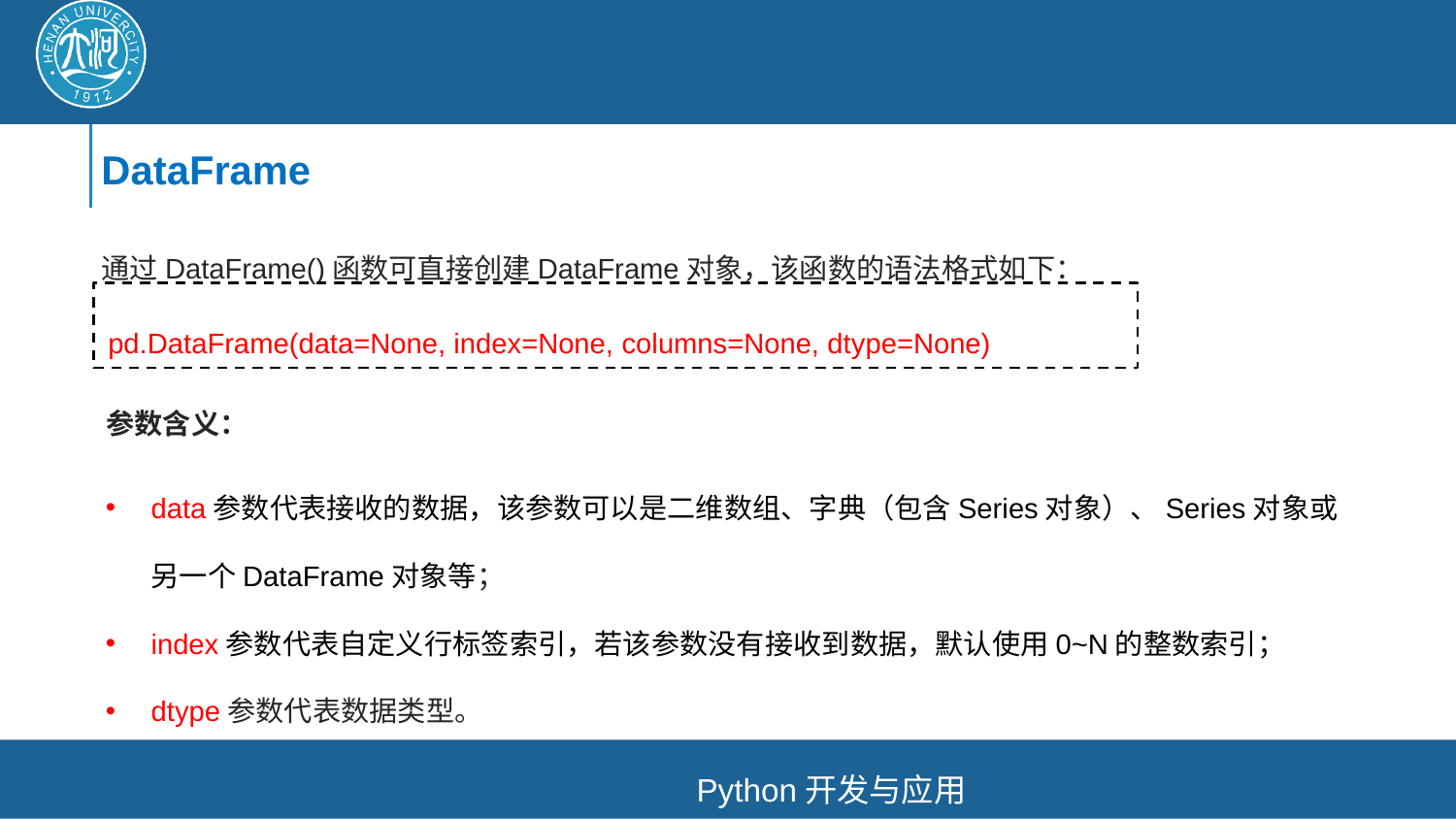

#
DataFrame
通过DataFrame()函数可直接创建DataFrame对象，该函数的语法格式如下：
pd.DataFrame(data=None, index=None, columns=None, dtype=None)

参数含义：
data参数代表接收的数据，该参数可以是二维数组、字典（包含Series对象）、Series对象或另一个DataFrame对象等；
index参数代表自定义行标签索引，若该参数没有接收到数据，默认使用0~N的整数索引；
dtype参数代表数据类型。

Python开发与应用
17